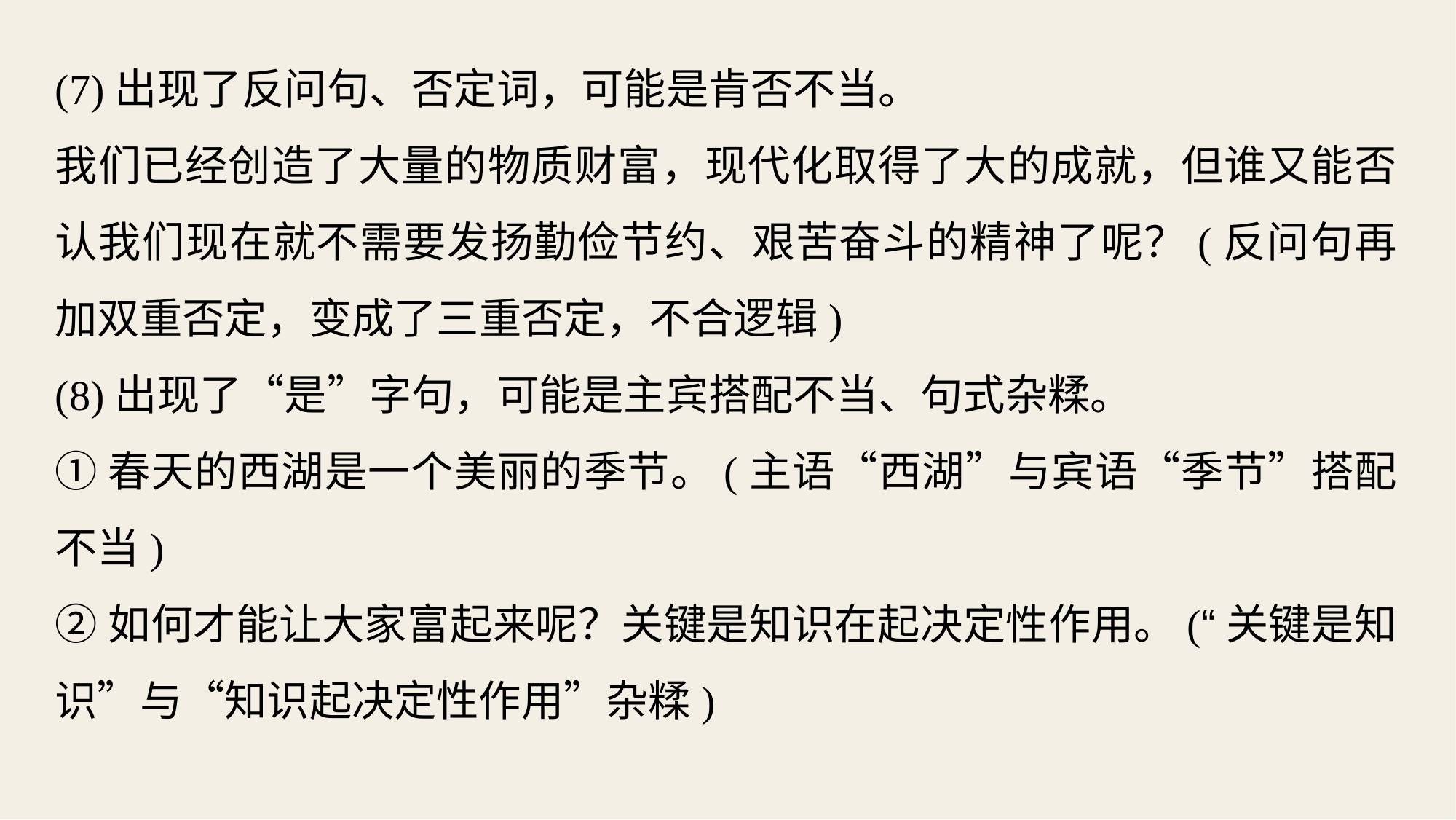

(7)出现了反问句、否定词，可能是肯否不当。
我们已经创造了大量的物质财富，现代化取得了大的成就，但谁又能否认我们现在就不需要发扬勤俭节约、艰苦奋斗的精神了呢？(反问句再加双重否定，变成了三重否定，不合逻辑)
(8)出现了“是”字句，可能是主宾搭配不当、句式杂糅。
①春天的西湖是一个美丽的季节。(主语“西湖”与宾语“季节”搭配不当)
②如何才能让大家富起来呢？关键是知识在起决定性作用。(“关键是知识”与“知识起决定性作用”杂糅)